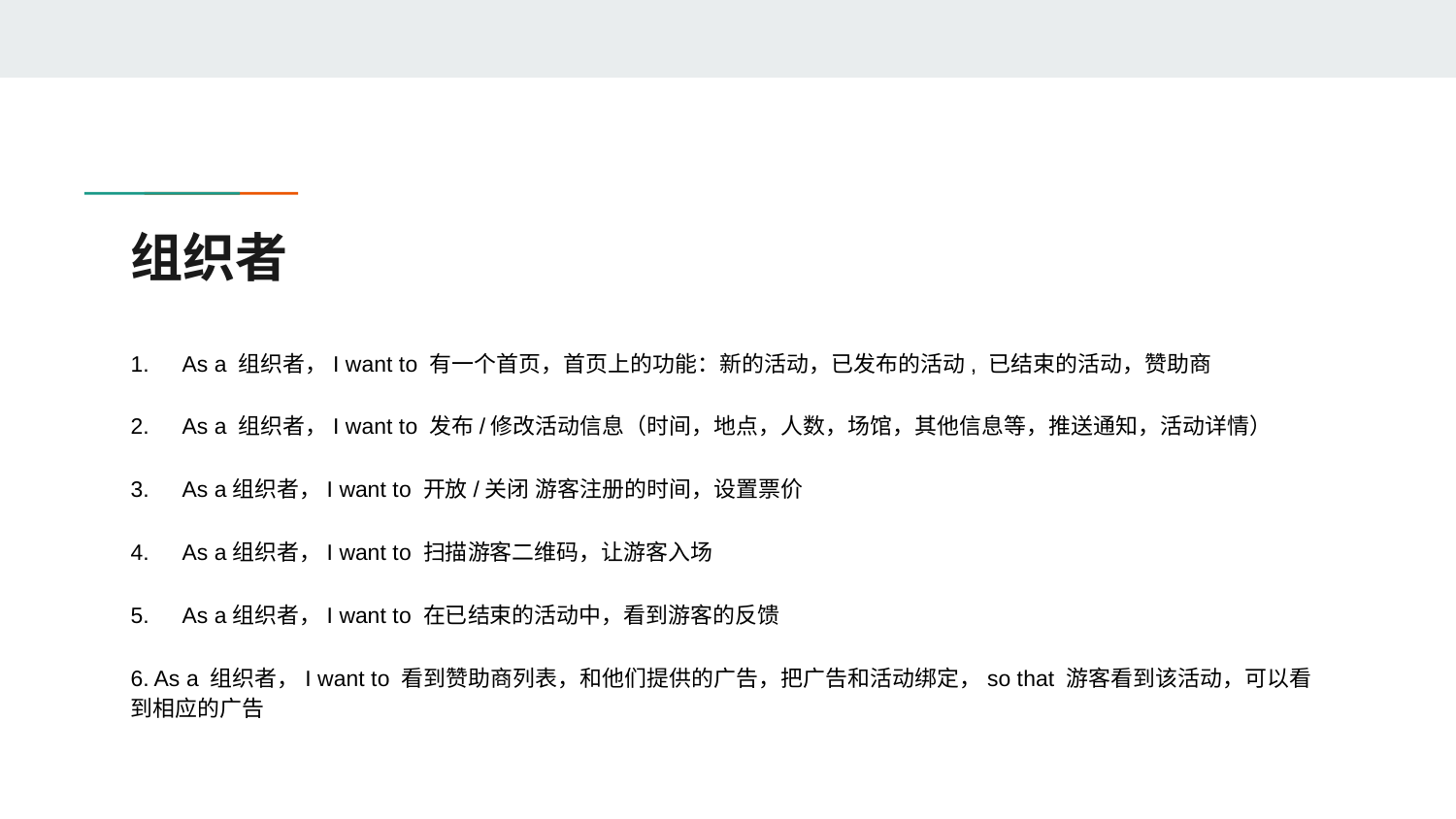

# 组织者
1.         As a 组织者，I want to 有一个首页，首页上的功能：新的活动，已发布的活动, 已结束的活动，赞助商
2.         As a 组织者，I want to 发布/修改活动信息（时间，地点，人数，场馆，其他信息等，推送通知，活动详情）
3.         As a组织者，I want to 开放/关闭 游客注册的时间，设置票价
4.         As a组织者，I want to 扫描游客二维码，让游客入场
5.         As a组织者，I want to 在已结束的活动中，看到游客的反馈
6. As a 组织者，I want to 看到赞助商列表，和他们提供的广告，把广告和活动绑定，so that 游客看到该活动，可以看到相应的广告